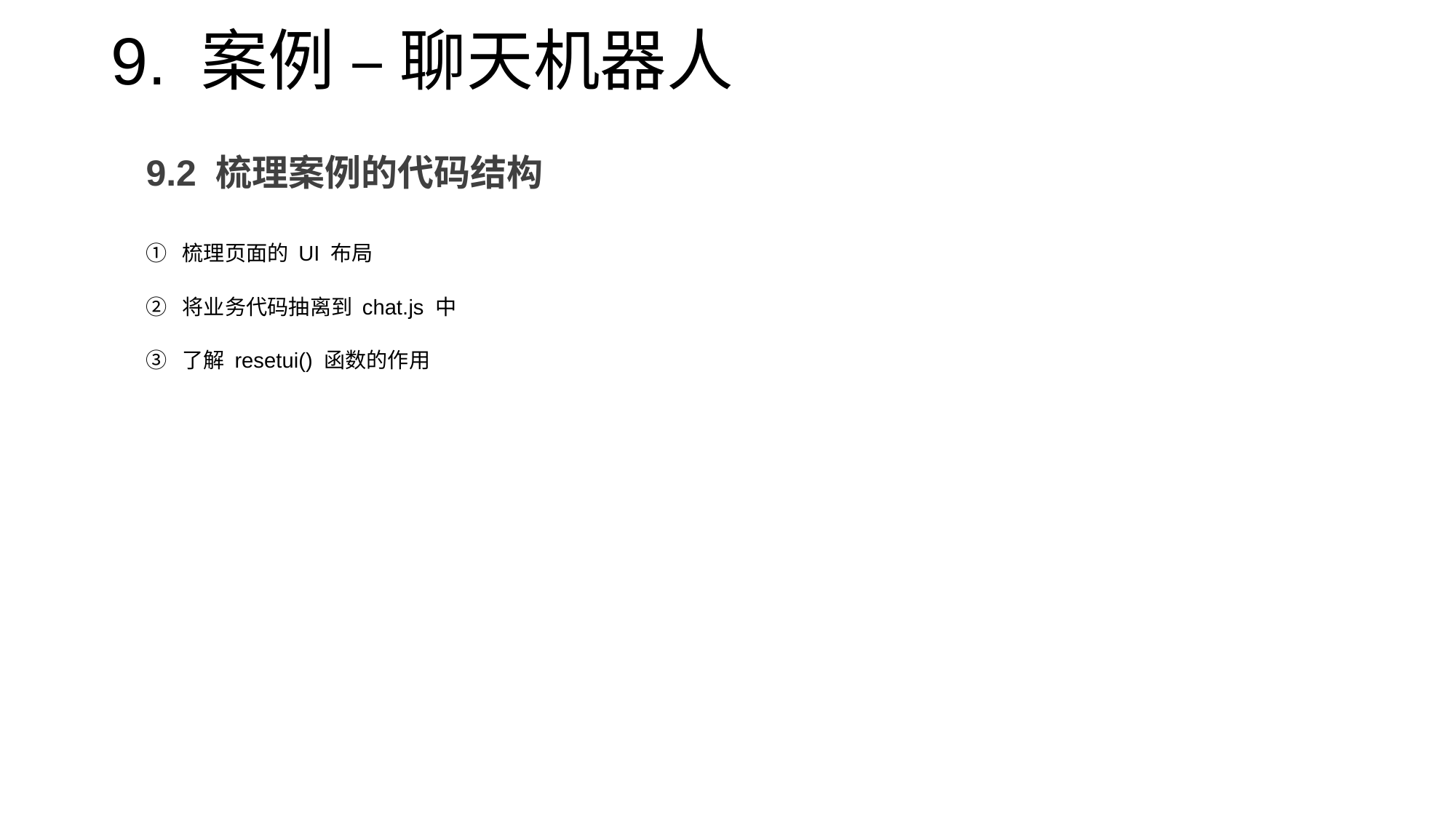

# 9. 案例 – 聊天机器人
9.2 梳理案例的代码结构
梳理页面的 UI 布局
将业务代码抽离到 chat.js 中
了解 resetui() 函数的作用